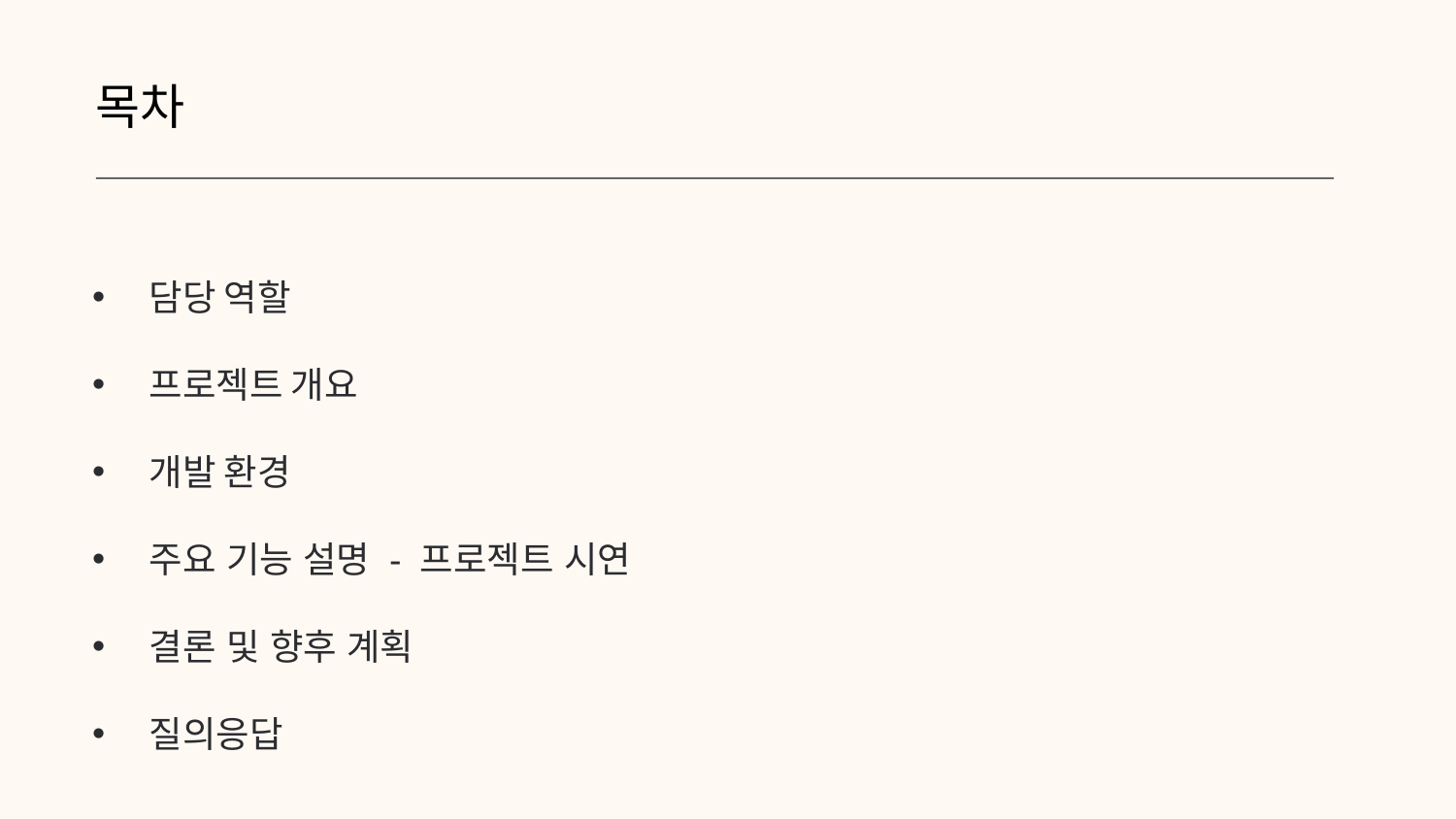

목차

담당 역할
프로젝트 개요
개발 환경
주요 기능 설명 - 프로젝트 시연
결론 및 향후 계획
질의응답